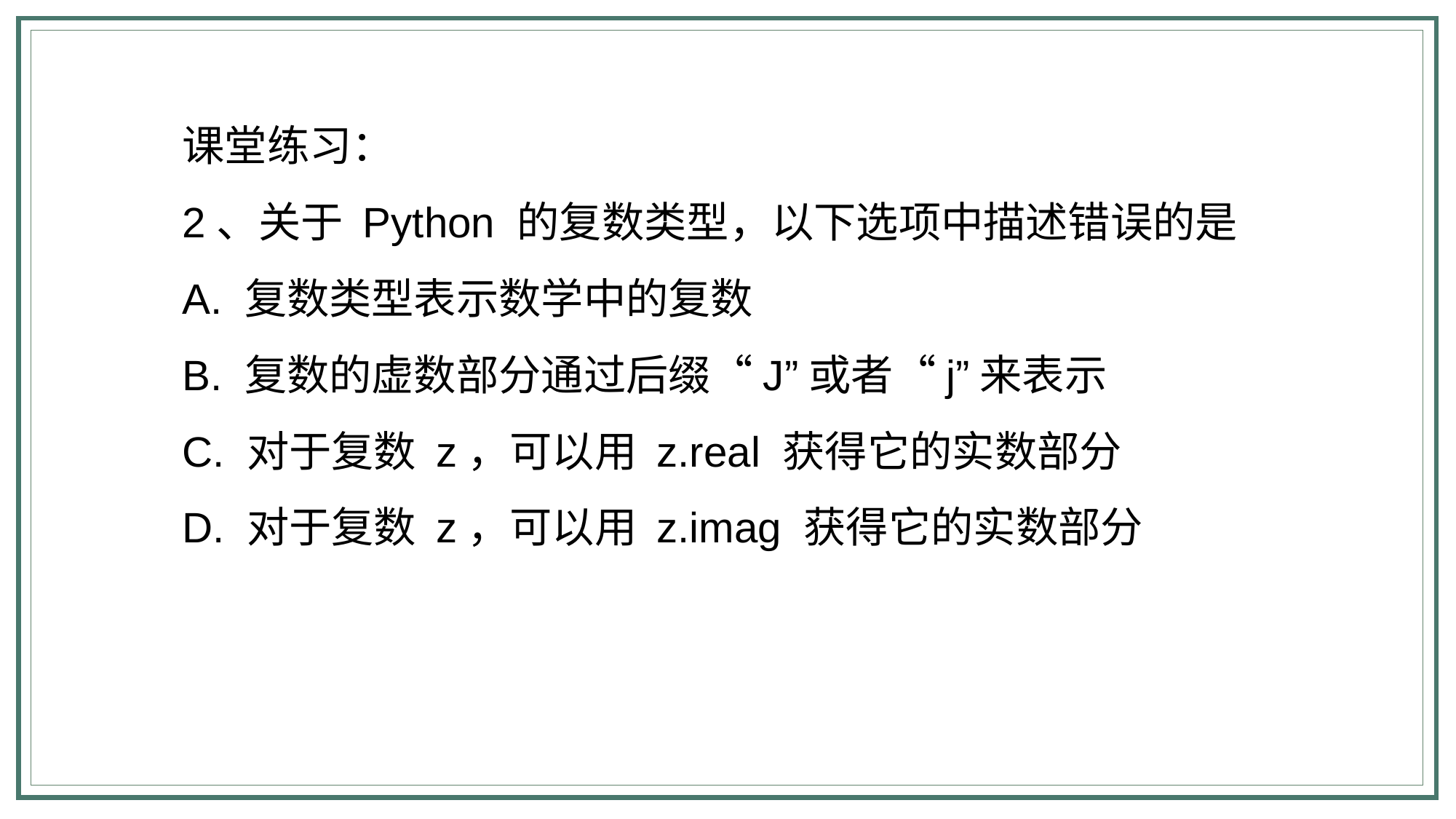

课堂练习：
2、关于 Python 的复数类型，以下选项中描述错误的是‬‬‬‬‬‬‬‬‬‬‬‬‬‬‬‬‬‬‬‬‬‬‬‬‬‬‬‬‬‬‬‬‬‬‬‬‬‬‬‬‬‬‬‬‬‬‬‬‬‬‬‬‬‬‬‬‬‬‬‬‬‬‬‬‬‬‬‬‬‬‬‬‬‬‬‬‬‬‬‬‬‬‬‬‬‬‬‬‬‬‬‬‬‬‬‬
A. 复数类型表示数学中的复数
B. 复数的虚数部分通过后缀“J”或者“j”来表示
C. 对于复数 z，可以用 z.real 获得它的实数部分
D. 对于复数 z，可以用 z.imag 获得它的实数部分